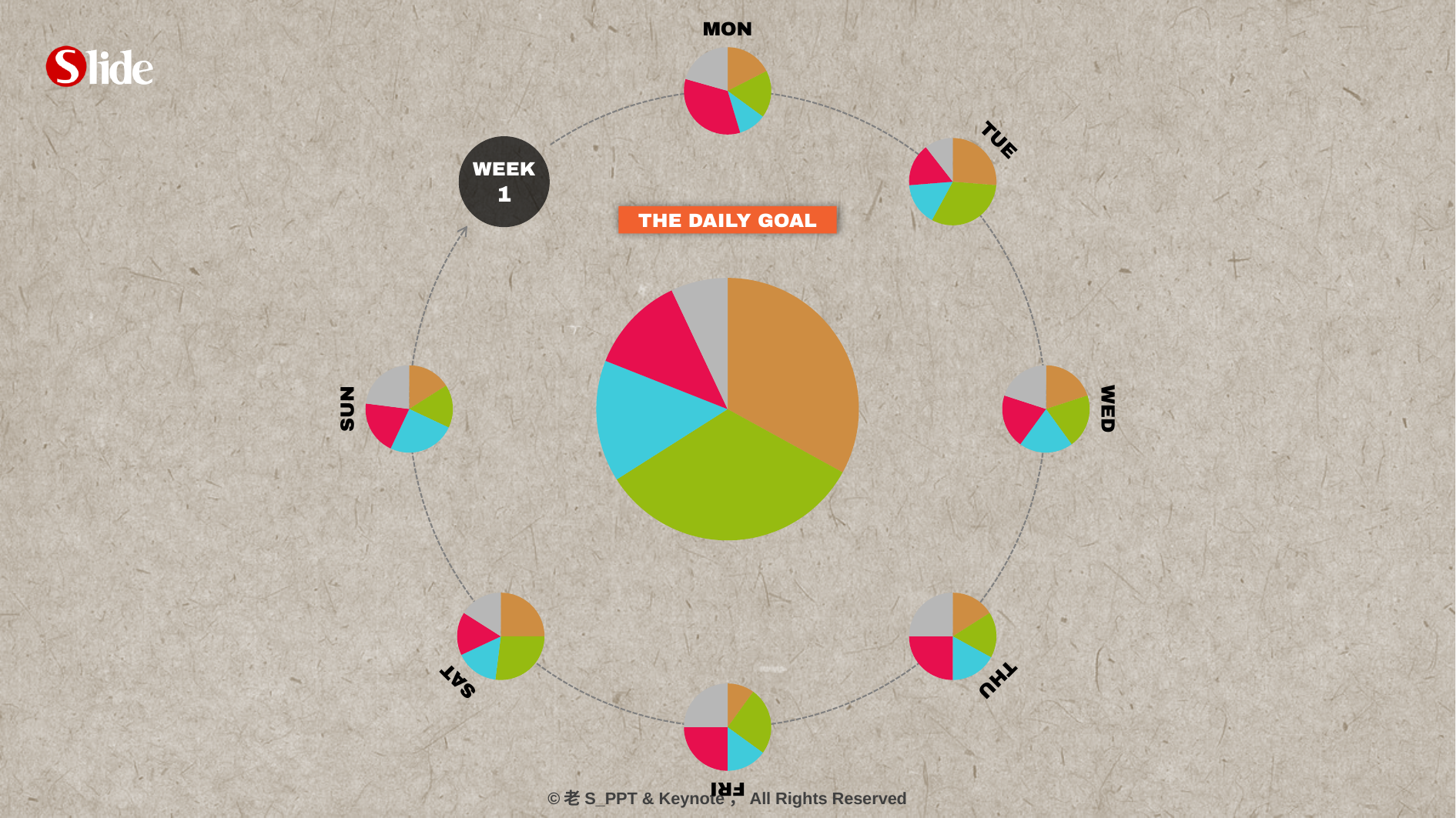

MON

### Chart

| Category | 列1 |
|---|---|
| A | 17.0 |
| B | 17.0 |
| C | 10.0 |
| D | 33.0 |
TUE
WEEK
1

### Chart

| Category | 列1 |
|---|---|
| A | 25.0 |
| B | 30.0 |
| C | 15.0 |
| D | 15.0 |
THE DAILY GOAL

### Chart

| Category | 列1 |
|---|---|
| A | 33.0 |
| B | 33.0 |
| C | 15.0 |
| D | 12.0 |

### Chart

| Category | 列1 |
|---|---|
| A | 16.0 |
| B | 16.0 |
| C | 25.0 |
| D | 20.0 |

### Chart

| Category | 列1 |
|---|---|
| A | 20.0 |
| B | 20.0 |
| C | 20.0 |
| D | 20.0 |
WED
SUN

### Chart

| Category | 列1 |
|---|---|
| A | 25.0 |
| B | 27.0 |
| C | 16.0 |
| D | 16.0 |

### Chart

| Category | 列1 |
|---|---|
| A | 16.0 |
| B | 17.0 |
| C | 17.0 |
| D | 25.0 |
THU
SAT

### Chart

| Category | 列1 |
|---|---|
| A | 10.0 |
| B | 25.0 |
| C | 15.0 |
| D | 25.0 |
FRI